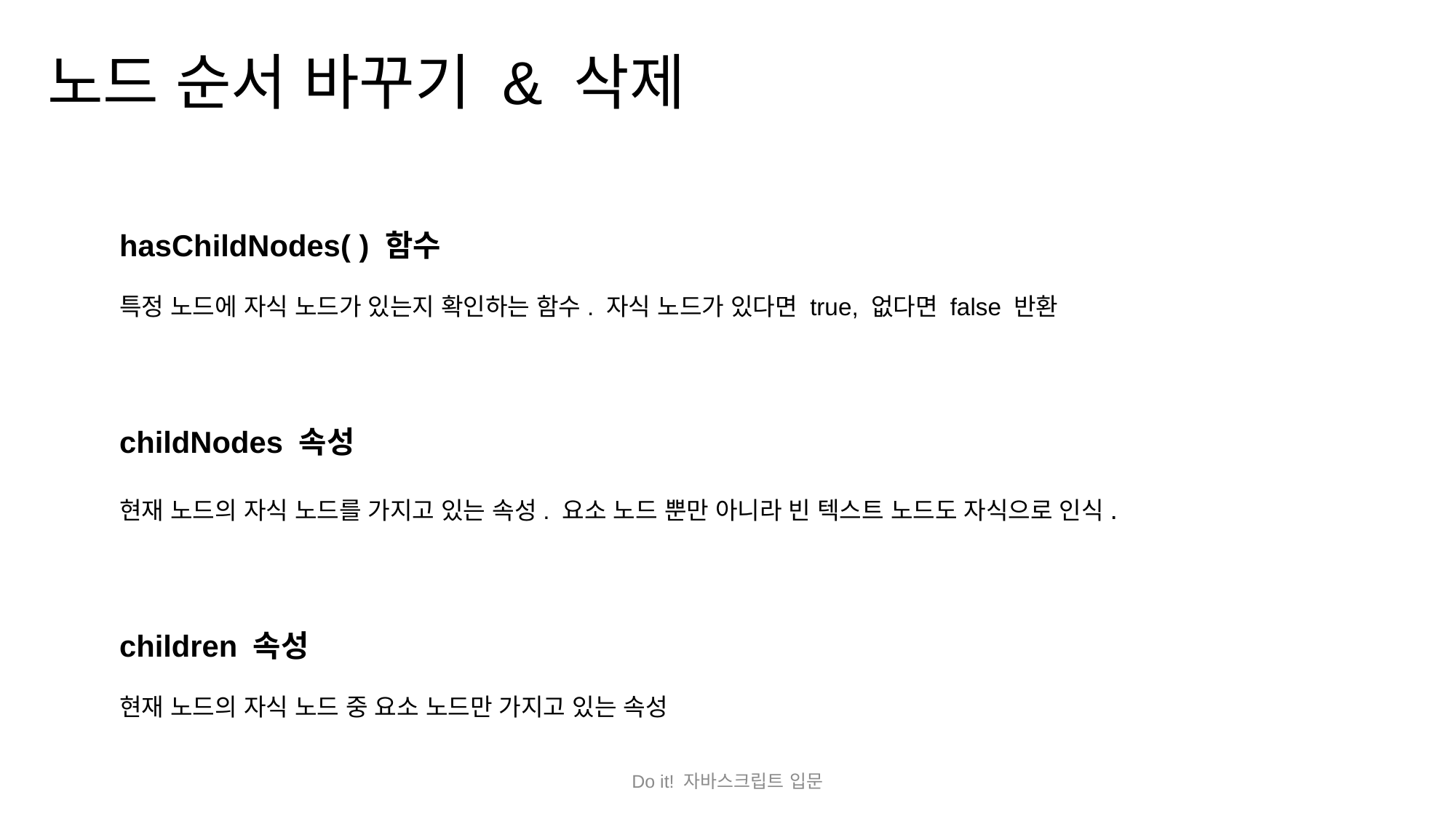

노드 순서 바꾸기 & 삭제
hasChildNodes( ) 함수
특정 노드에 자식 노드가 있는지 확인하는 함수. 자식 노드가 있다면 true, 없다면 false 반환

childNodes 속성
현재 노드의 자식 노드를 가지고 있는 속성. 요소 노드 뿐만 아니라 빈 텍스트 노드도 자식으로 인식.

children 속성
현재 노드의 자식 노드 중 요소 노드만 가지고 있는 속성
Do it! 자바스크립트 입문